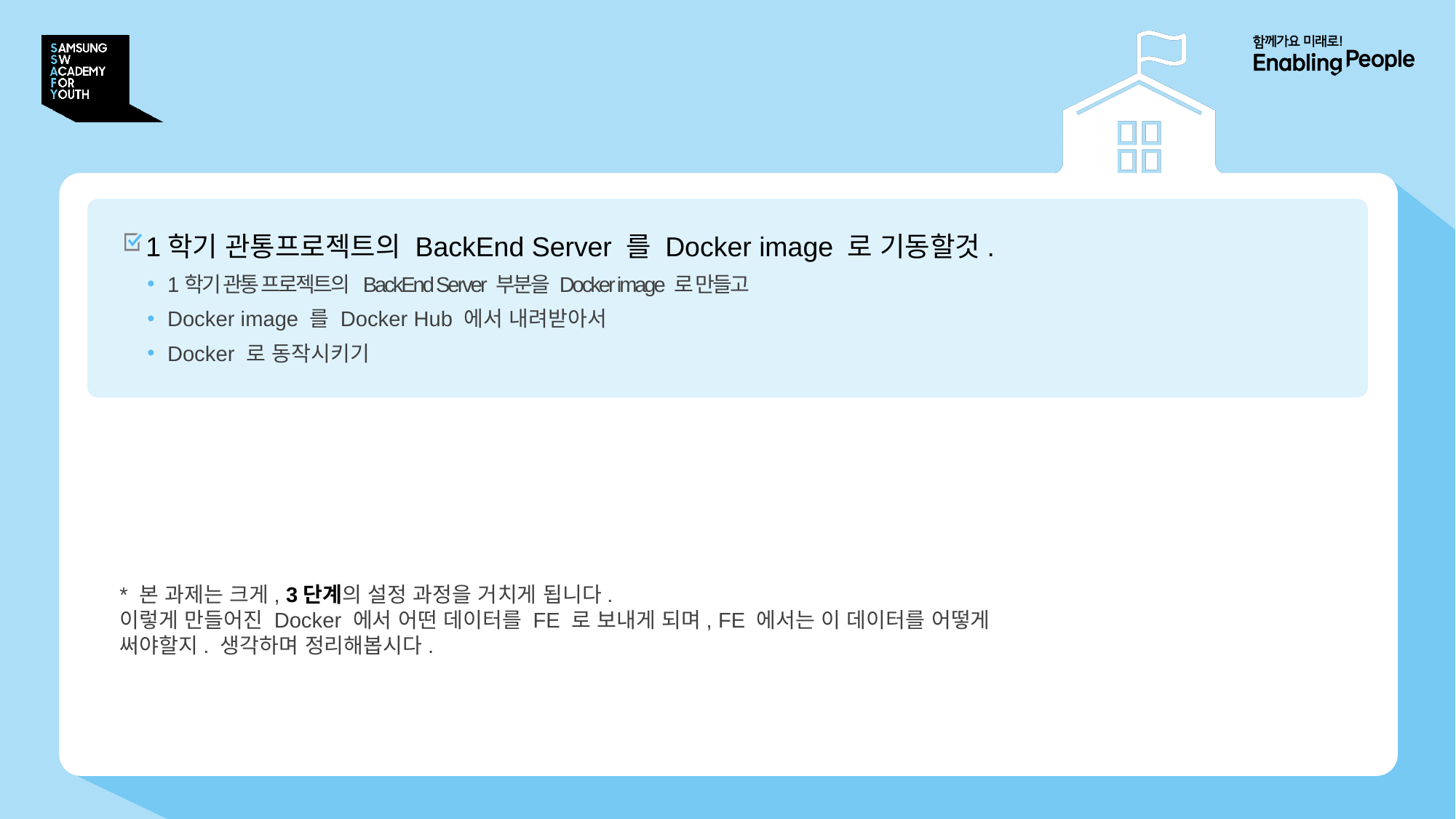

# 기능 명세

1학기 관통프로젝트의 BackEnd Server 를 Docker image 로 기동할것.
1학기 관통 프로젝트의  BackEnd Server 부분을 Docker image 로 만들고
Docker image 를 Docker Hub 에서 내려받아서
Docker 로 동작시키기

* 본 과제는 크게, 3단계의 설정 과정을 거치게 됩니다.
이렇게 만들어진 Docker 에서 어떤 데이터를 FE 로 보내게 되며, FE 에서는 이 데이터를 어떻게 써야할지. 생각하며 정리해봅시다.